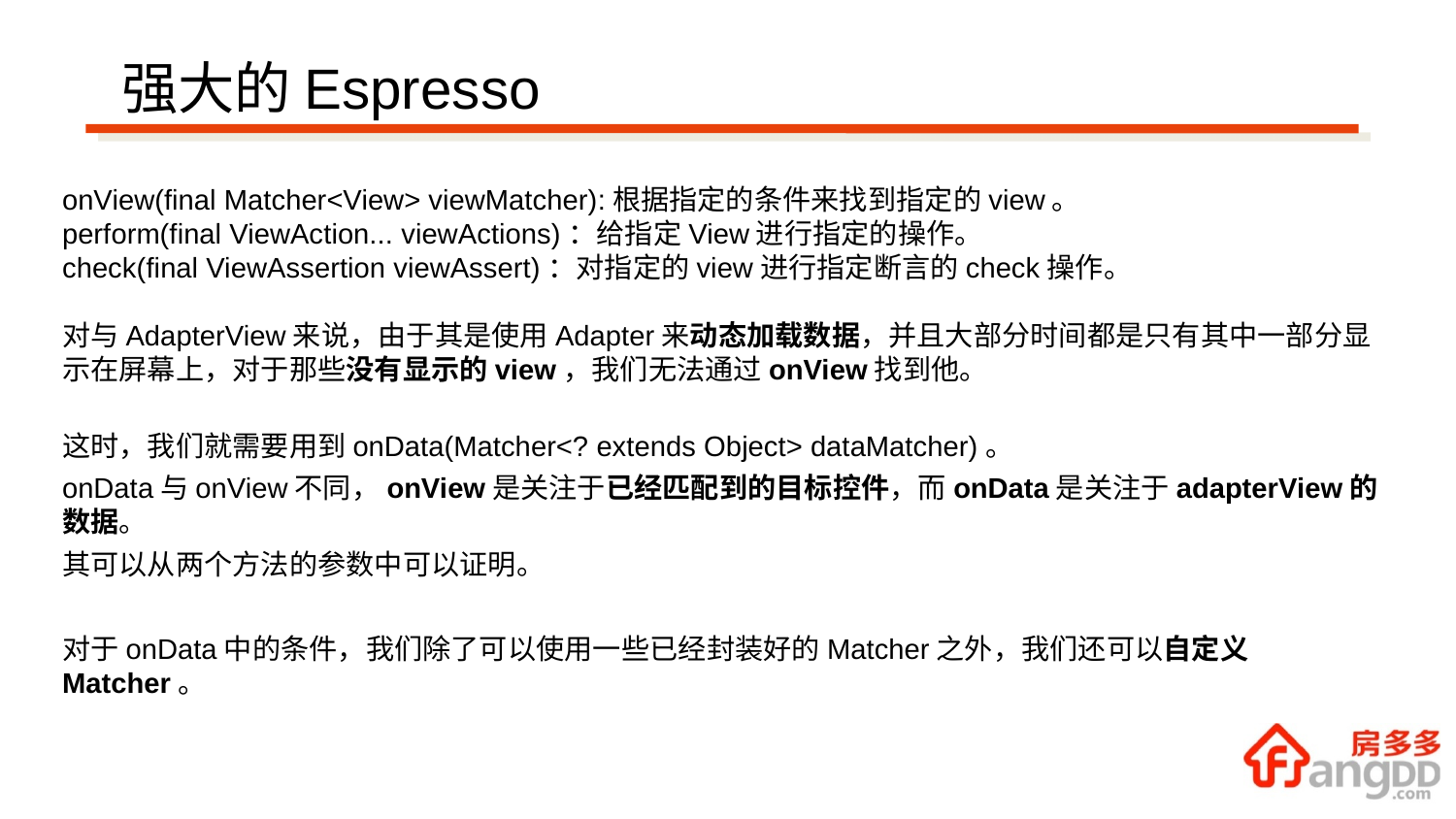

强大的Espresso

onView(final Matcher<View> viewMatcher):根据指定的条件来找到指定的view。
perform(final ViewAction... viewActions)：给指定View进行指定的操作。
check(final ViewAssertion viewAssert)：对指定的view进行指定断言的check操作。

对与AdapterView来说，由于其是使用Adapter来动态加载数据，并且大部分时间都是只有其中一部分显示在屏幕上，对于那些没有显示的view，我们无法通过onView找到他。

这时，我们就需要用到onData(Matcher<? extends Object> dataMatcher)。
onData与onView不同，onView是关注于已经匹配到的目标控件，而onData是关注于adapterView的数据。
其可以从两个方法的参数中可以证明。

对于onData中的条件，我们除了可以使用一些已经封装好的Matcher之外，我们还可以自定义Matcher。